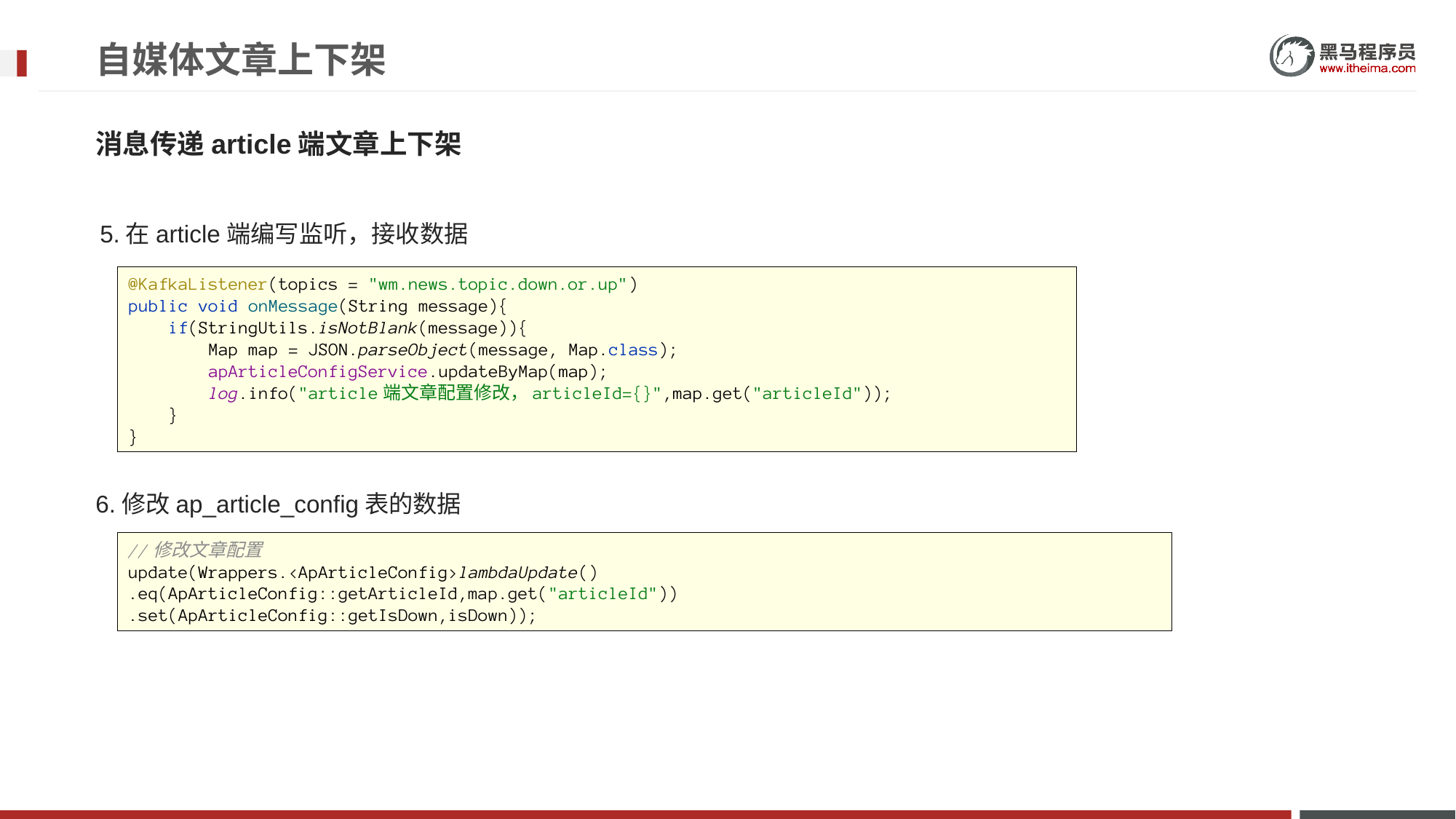

# 自媒体文章上下架
消息传递article端文章上下架
5.在article端编写监听，接收数据
@KafkaListener(topics = "wm.news.topic.down.or.up")
public void onMessage(String message){
    if(StringUtils.isNotBlank(message)){
        Map map = JSON.parseObject(message, Map.class);
        apArticleConfigService.updateByMap(map);
        log.info("article端文章配置修改，articleId={}",map.get("articleId"));
    }
}
6.修改ap_article_config表的数据
//修改文章配置
update(Wrappers.<ApArticleConfig>lambdaUpdate()
.eq(ApArticleConfig::getArticleId,map.get("articleId"))
.set(ApArticleConfig::getIsDown,isDown));